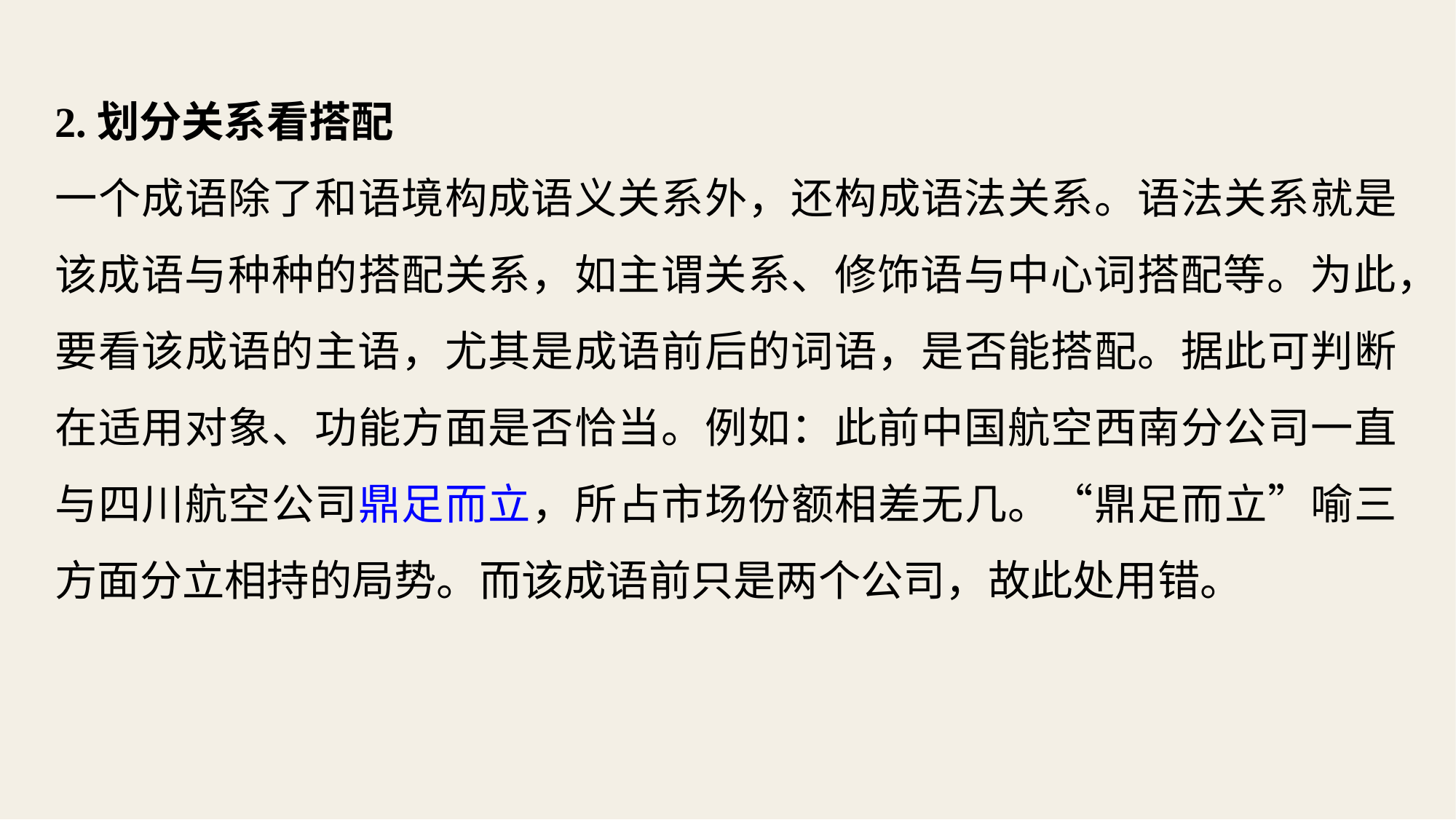

2.划分关系看搭配
一个成语除了和语境构成语义关系外，还构成语法关系。语法关系就是该成语与种种的搭配关系，如主谓关系、修饰语与中心词搭配等。为此，要看该成语的主语，尤其是成语前后的词语，是否能搭配。据此可判断在适用对象、功能方面是否恰当。例如：此前中国航空西南分公司一直与四川航空公司鼎足而立，所占市场份额相差无几。“鼎足而立”喻三方面分立相持的局势。而该成语前只是两个公司，故此处用错。